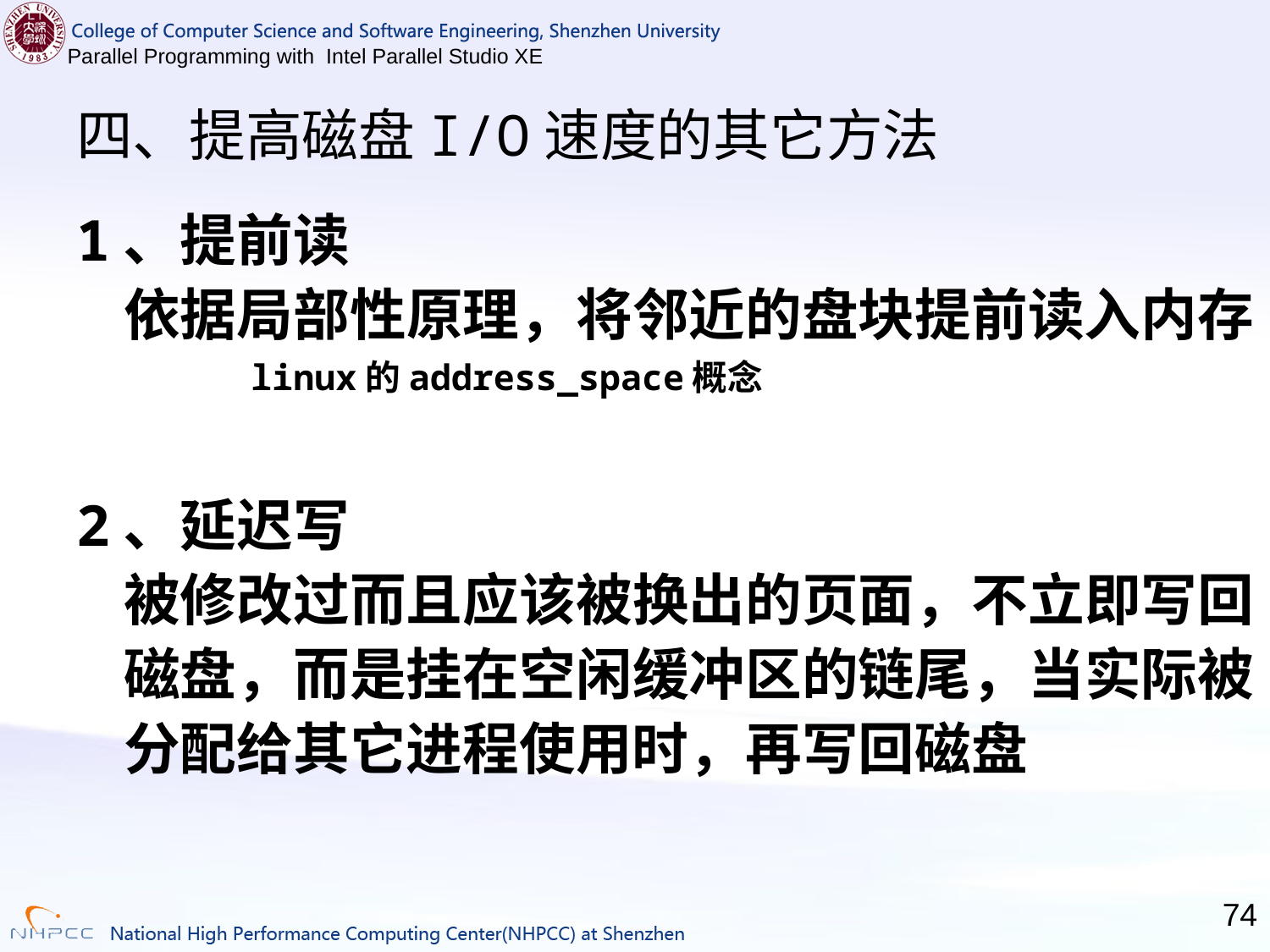

# 四、提高磁盘I/O速度的其它方法
1、提前读　　　　　　　　　　　　　　　　依据局部性原理，将邻近的盘块提前读入内存
		linux的address_space概念

2、延迟写　　　　　　　　　　　　　　　　被修改过而且应该被换出的页面，不立即写回磁盘，而是挂在空闲缓冲区的链尾，当实际被分配给其它进程使用时，再写回磁盘
74